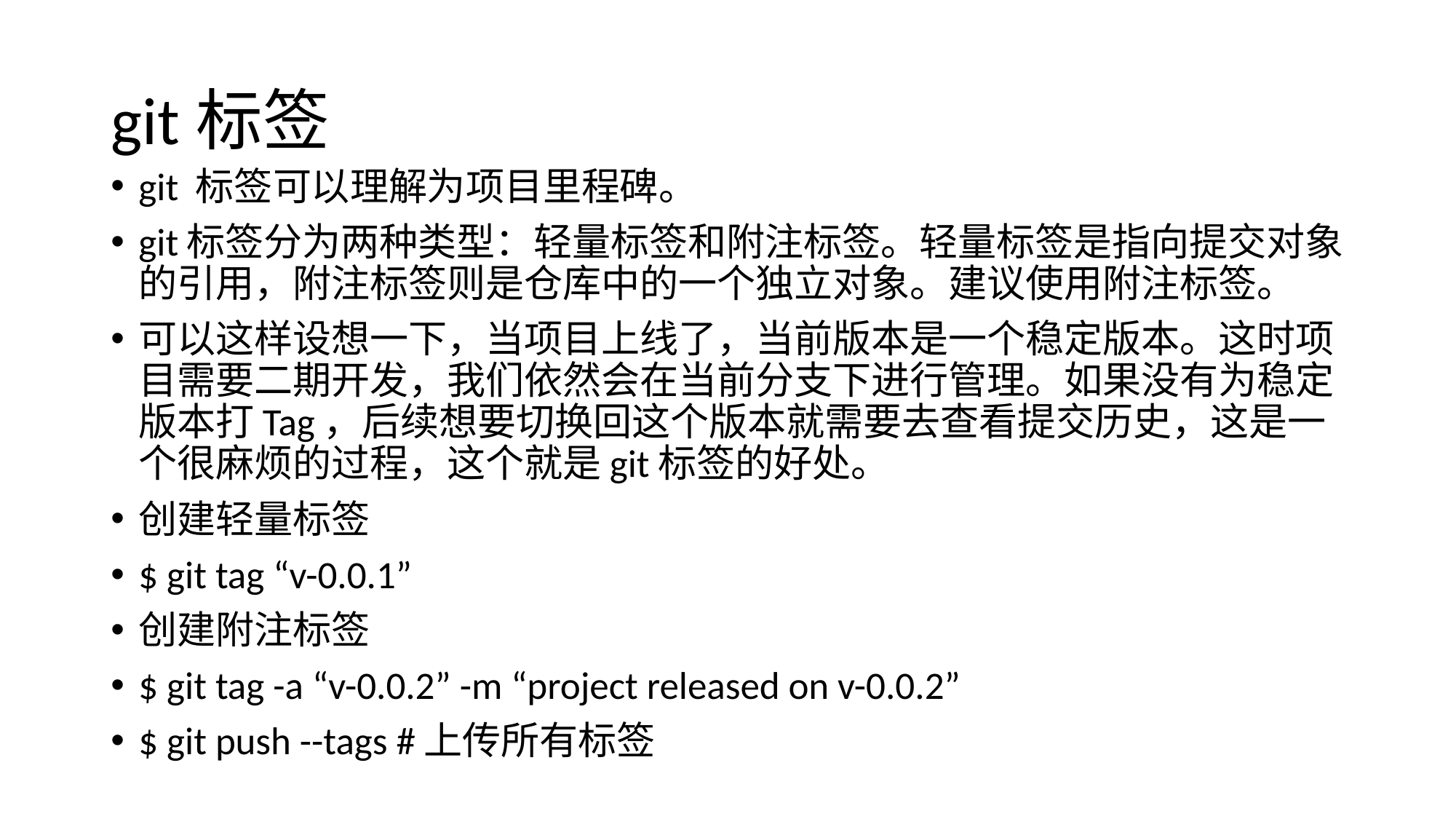

# git标签
git 标签可以理解为项目里程碑。
git标签分为两种类型：轻量标签和附注标签。轻量标签是指向提交对象的引用，附注标签则是仓库中的一个独立对象。建议使用附注标签。
可以这样设想一下，当项目上线了，当前版本是一个稳定版本。这时项目需要二期开发，我们依然会在当前分支下进行管理。如果没有为稳定版本打Tag，后续想要切换回这个版本就需要去查看提交历史，这是一个很麻烦的过程，这个就是git标签的好处。
创建轻量标签
$ git tag “v-0.0.1”
创建附注标签
$ git tag -a “v-0.0.2” -m “project released on v-0.0.2”
$ git push --tags #上传所有标签